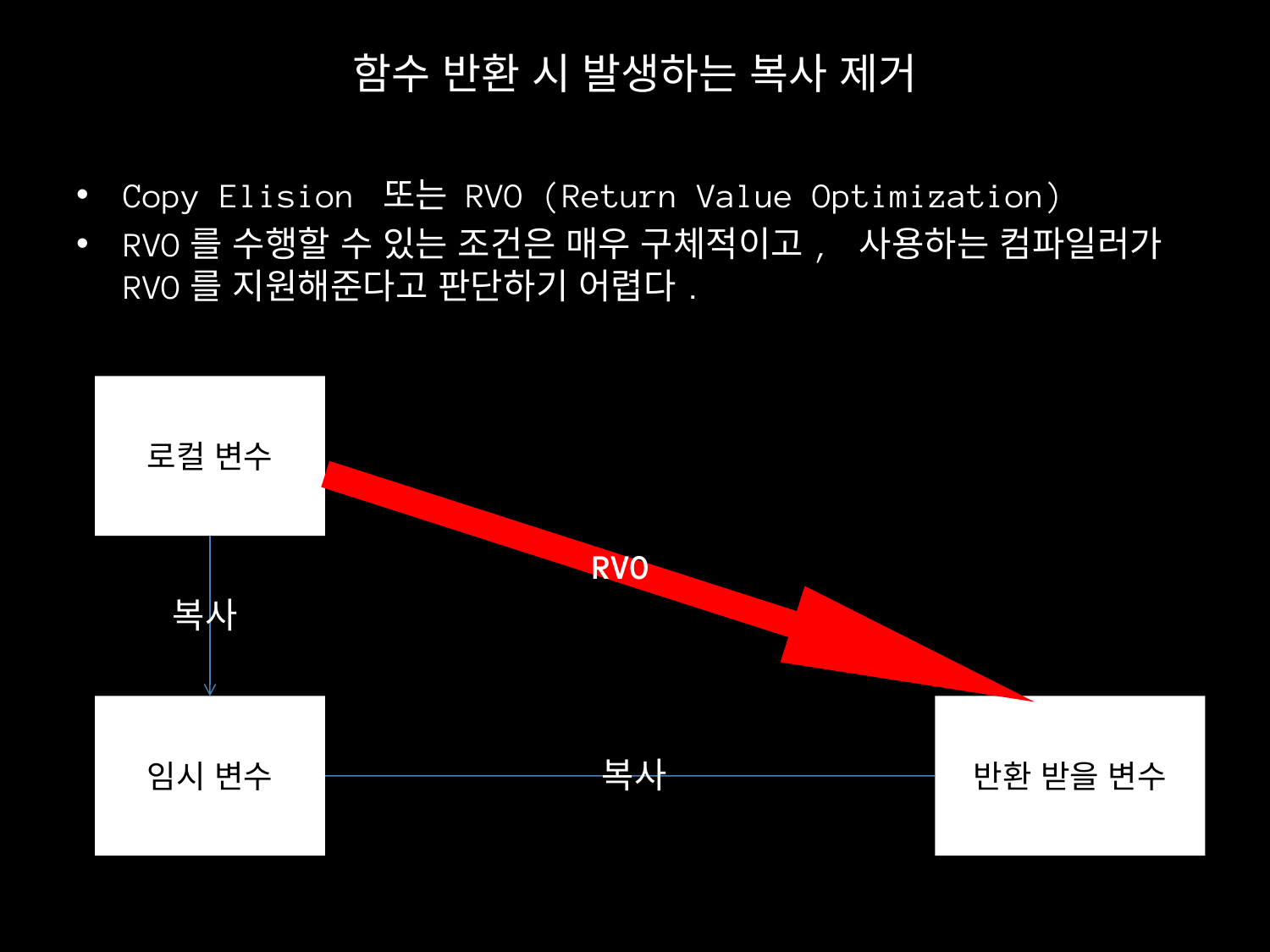

# 함수 반환 시 발생하는 복사 제거
Copy Elision 또는 RVO (Return Value Optimization)
RVO를 수행할 수 있는 조건은 매우 구체적이고, 사용하는 컴파일러가 RVO를 지원해준다고 판단하기 어렵다.

로컬 변수
RVO

복사
반환 받을 변수
임시 변수
복사